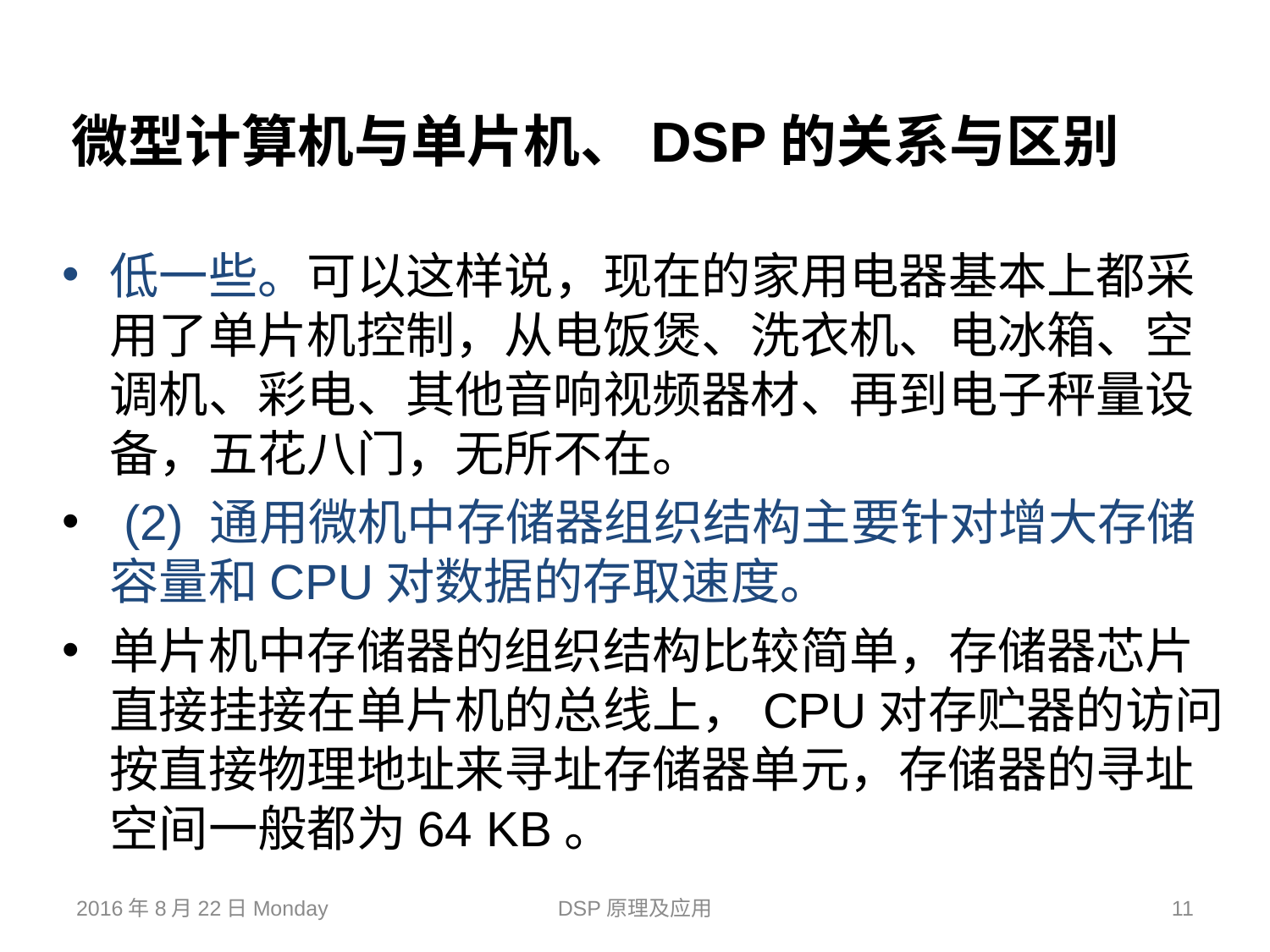

微型计算机与单片机、DSP的关系与区别
低一些。可以这样说，现在的家用电器基本上都采用了单片机控制，从电饭煲、洗衣机、电冰箱、空调机、彩电、其他音响视频器材、再到电子秤量设备，五花八门，无所不在。
 (2) 通用微机中存储器组织结构主要针对增大存储容量和CPU对数据的存取速度。
单片机中存储器的组织结构比较简单，存储器芯片直接挂接在单片机的总线上，CPU对存贮器的访问按直接物理地址来寻址存储器单元，存储器的寻址空间一般都为64 KB。

2016年8月22日Monday
DSP原理及应用
11